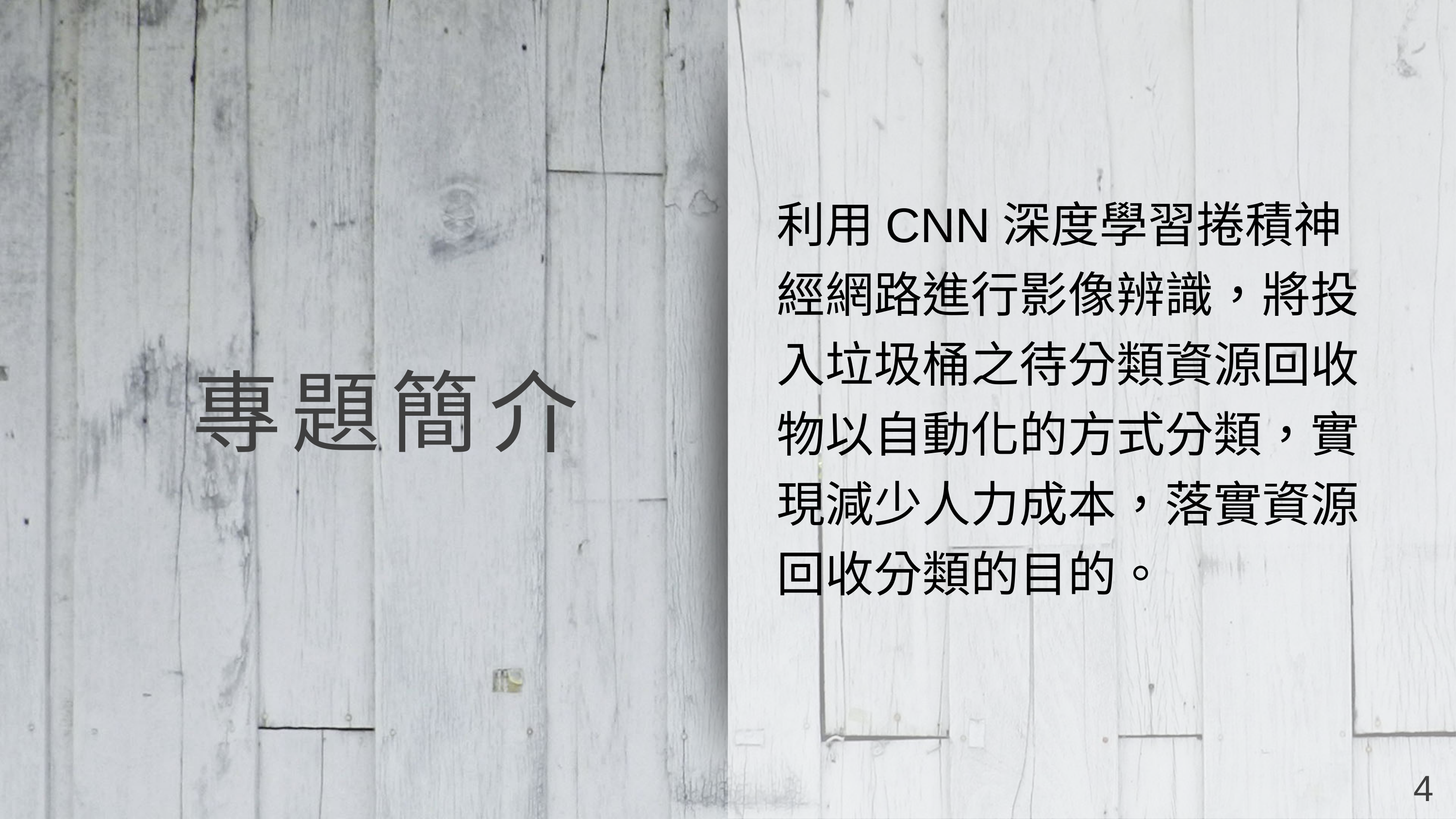

利用CNN深度學習捲積神經網路進行影像辨識，將投入垃圾桶之待分類資源回收物以自動化的方式分類，實現減少人力成本，落實資源回收分類的目的。

# 專題簡介
4